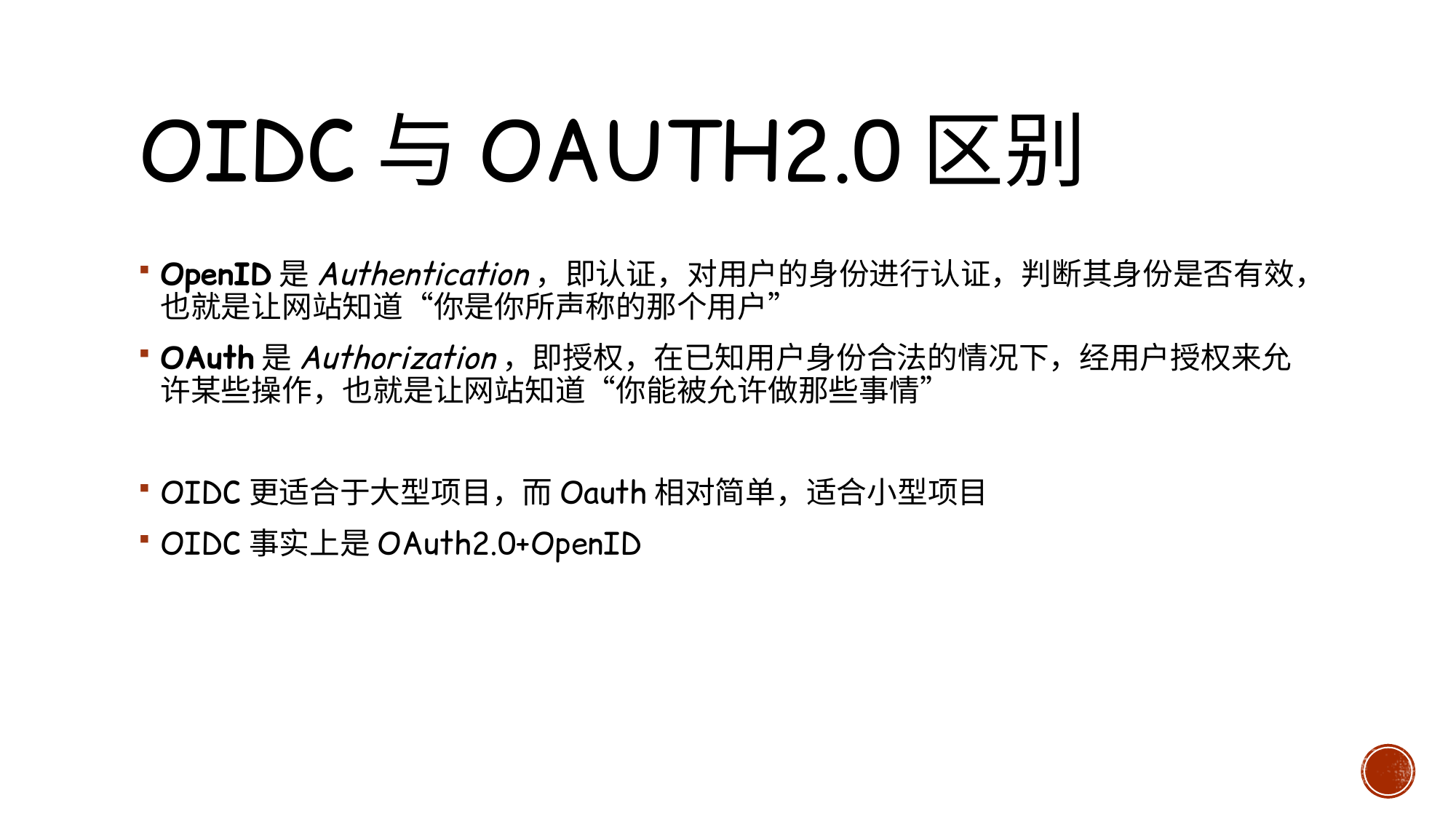

# OIDC与OAuth2.0区别
OpenID是Authentication，即认证，对用户的身份进行认证，判断其身份是否有效，也就是让网站知道“你是你所声称的那个用户”
OAuth是Authorization，即授权，在已知用户身份合法的情况下，经用户授权来允许某些操作，也就是让网站知道“你能被允许做那些事情”

OIDC更适合于大型项目，而Oauth相对简单，适合小型项目
OIDC事实上是OAuth2.0+OpenID